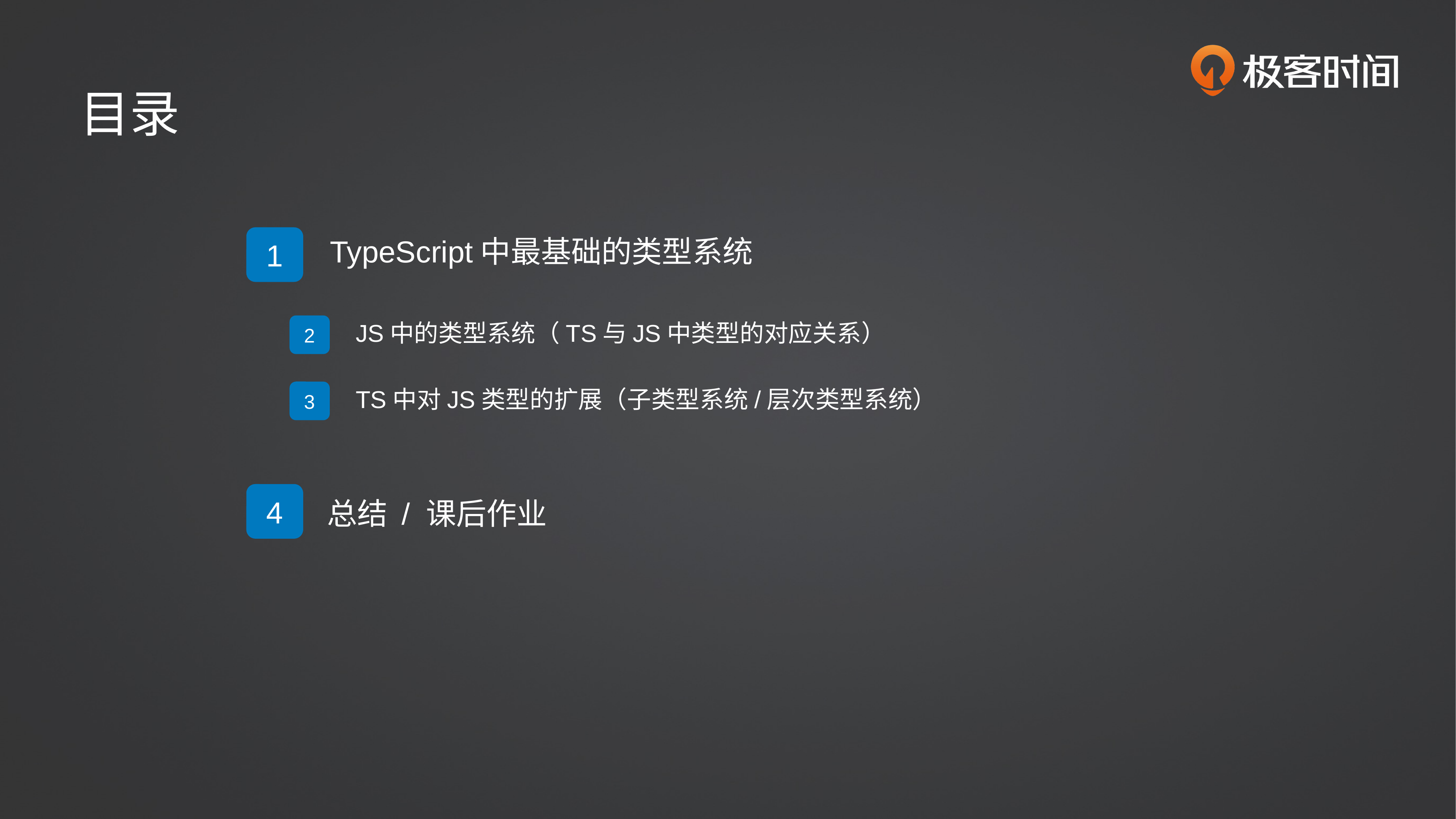

目录

1
TypeScript中最基础的类型系统

2
JS中的类型系统（TS与JS中类型的对应关系）

3
TS中对JS类型的扩展（子类型系统/层次类型系统）

4
总结 / 课后作业